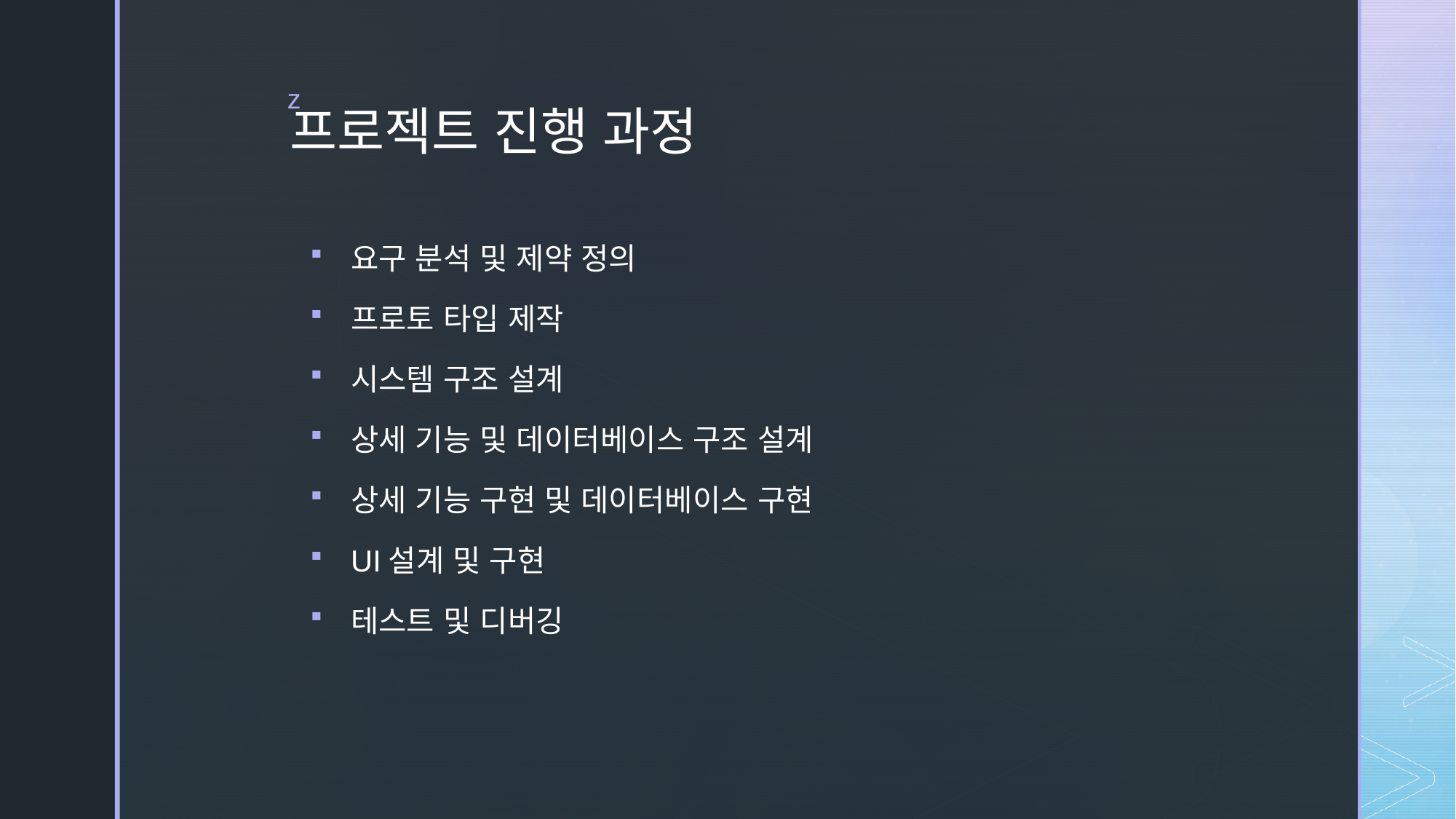

# 프로젝트 진행 과정
요구 분석 및 제약 정의
프로토 타입 제작
시스템 구조 설계
상세 기능 및 데이터베이스 구조 설계
상세 기능 구현 및 데이터베이스 구현
UI설계 및 구현
테스트 및 디버깅